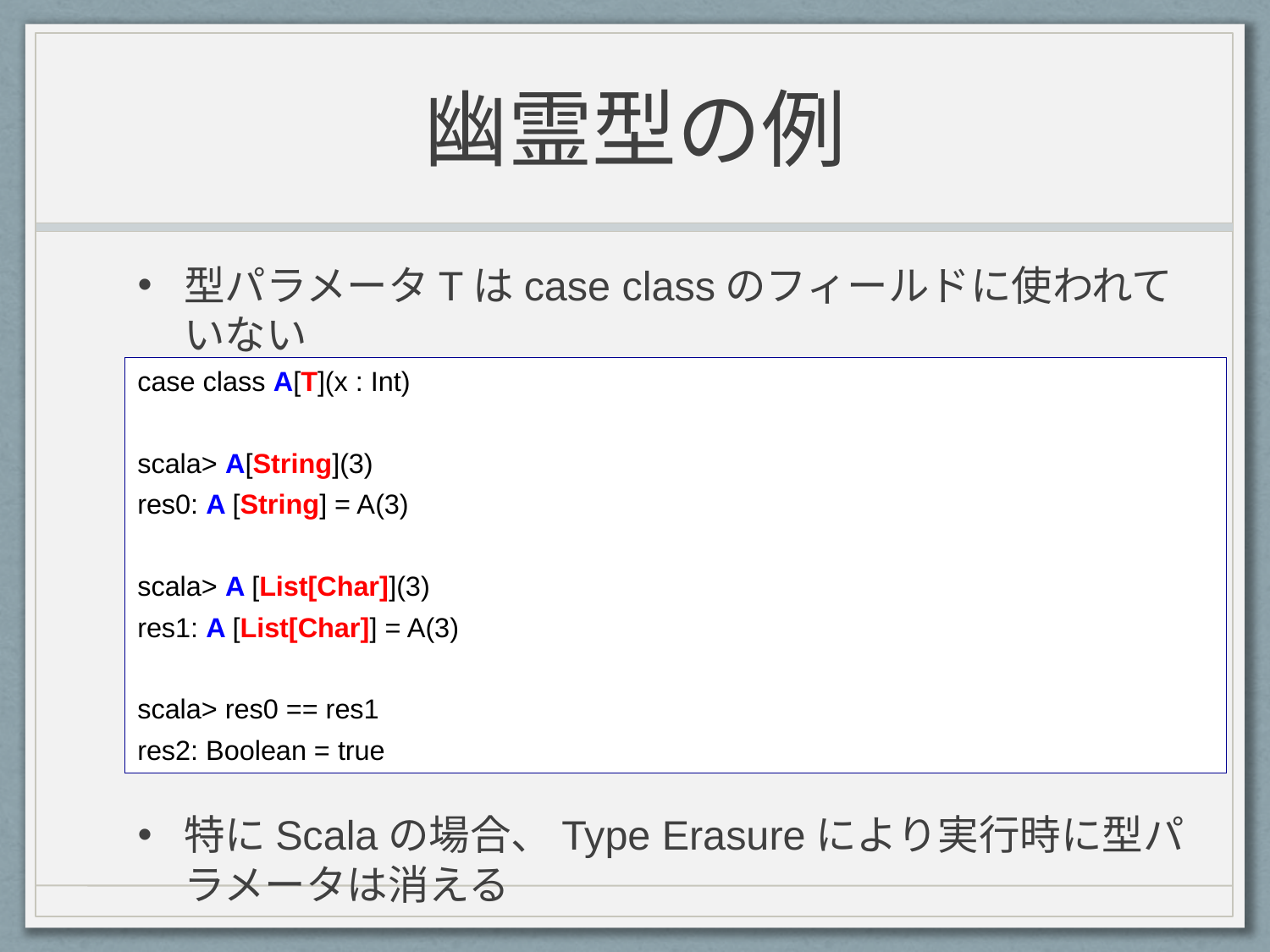

# 幽霊型の例
型パラメータTはcase classのフィールドに使われていない

特にScalaの場合、Type Erasureにより実行時に型パラメータは消える

case class A[T](x : Int)

scala> A[String](3)
res0: A [String] = A(3)

scala> A [List[Char]](3)
res1: A [List[Char]] = A(3)

scala> res0 == res1
res2: Boolean = true